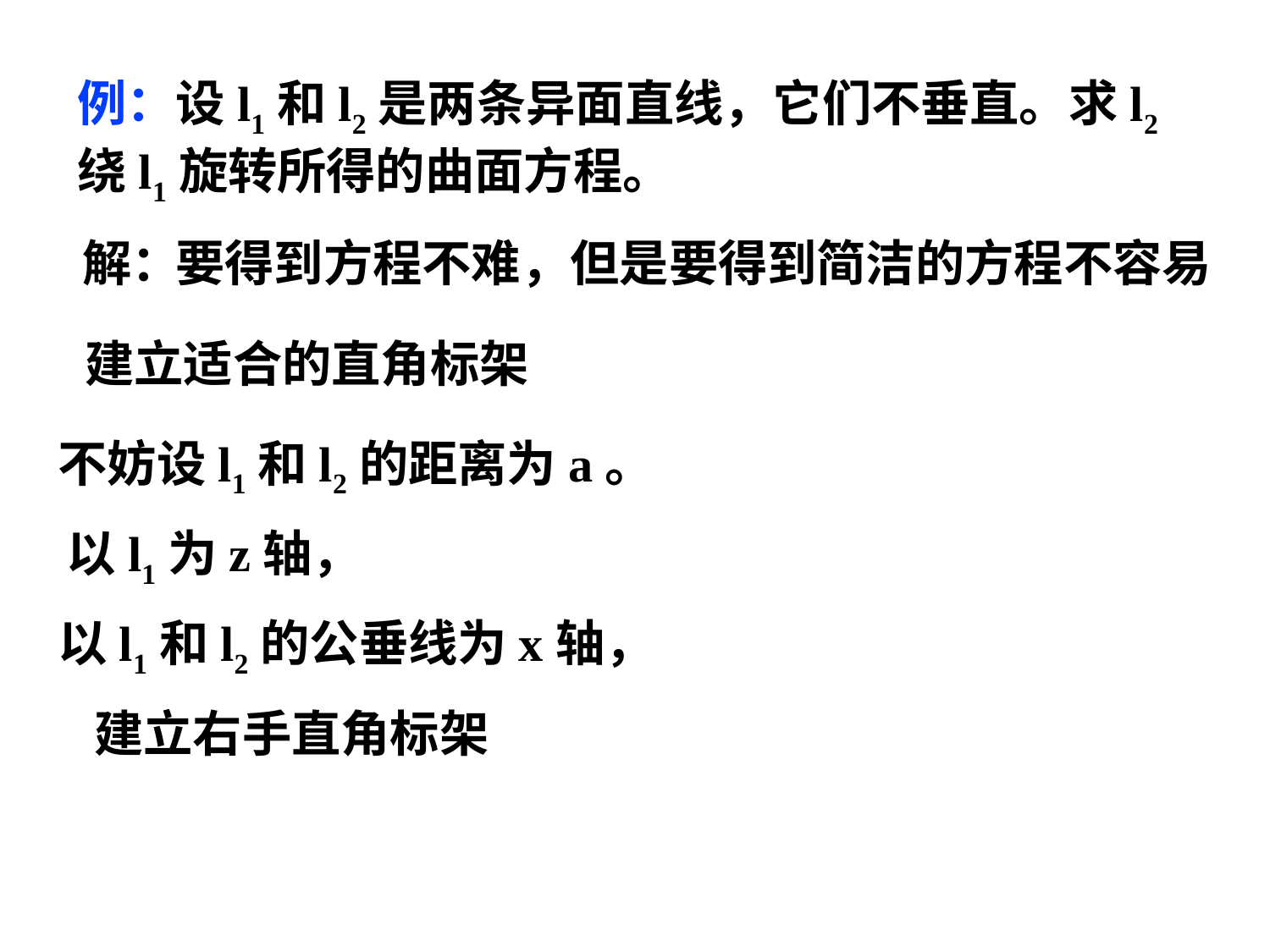

例：设l1和l2是两条异面直线，它们不垂直。求l2绕l1旋转所得的曲面方程。
解：
要得到方程不难，但是要得到简洁的方程不容易
建立适合的直角标架
不妨设l1和l2的距离为a。
以l1为z轴，
以l1和l2的公垂线为x轴，
建立右手直角标架